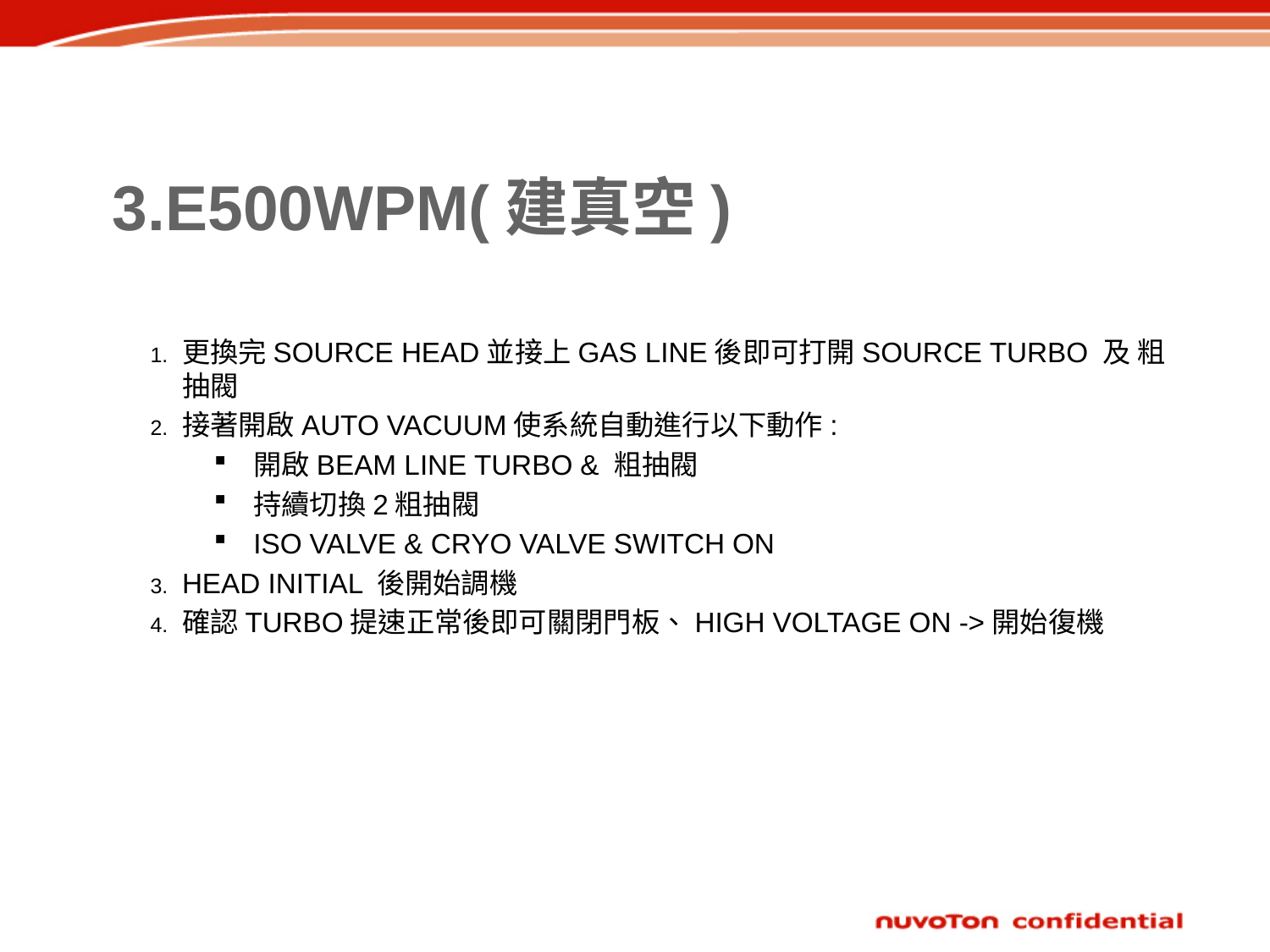

# 3.E500WPM(建真空)
更換完SOURCE HEAD並接上GAS LINE後即可打開SOURCE TURBO 及 粗抽閥
接著開啟AUTO VACUUM使系統自動進行以下動作:
開啟BEAM LINE TURBO & 粗抽閥
持續切換2粗抽閥
ISO VALVE & CRYO VALVE SWITCH ON
HEAD INITIAL 後開始調機
確認TURBO提速正常後即可關閉門板、HIGH VOLTAGE ON ->開始復機